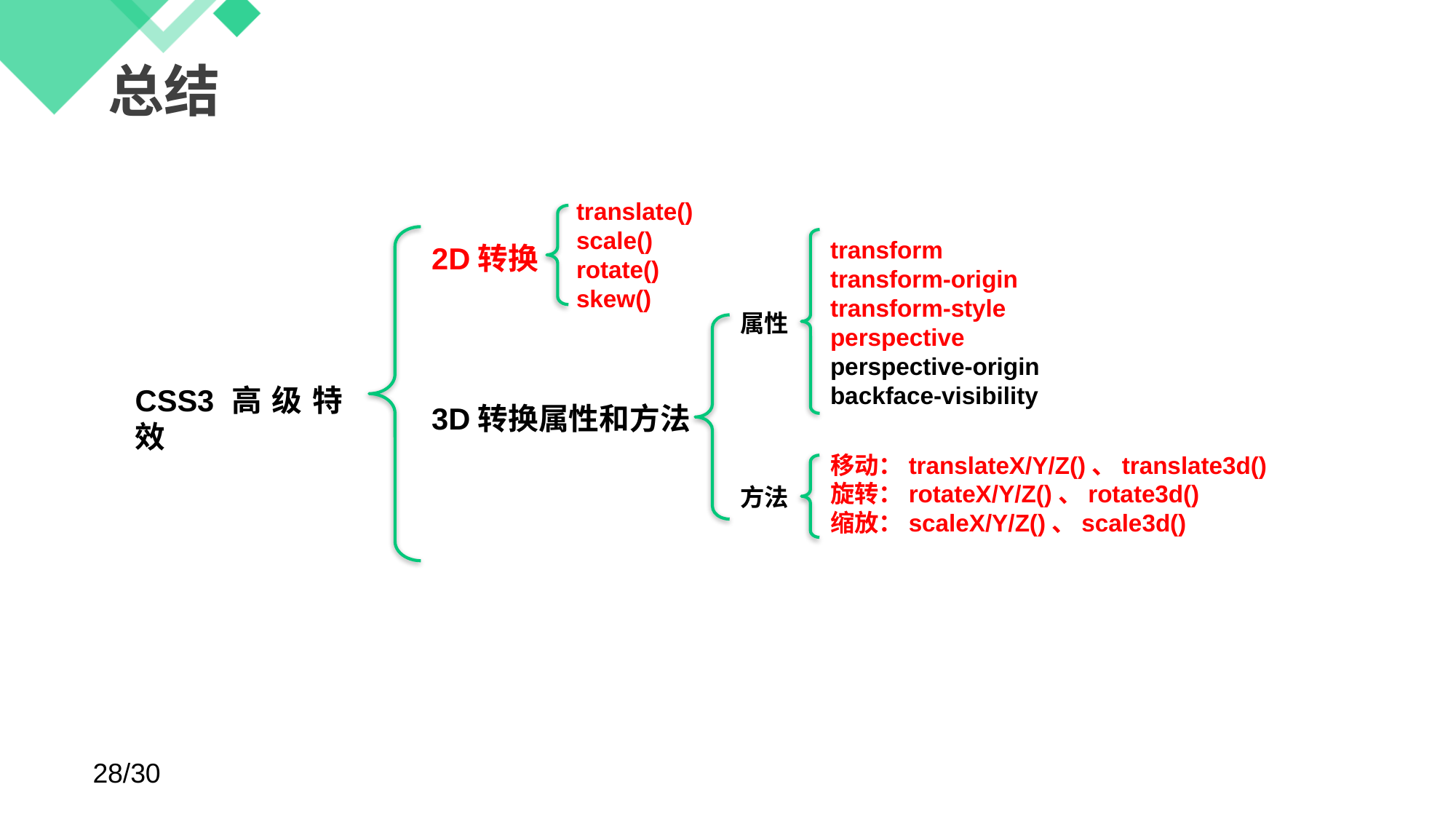

# 总结
translate()
scale()
rotate()
skew()

CSS3高级特效

transform
transform-origin
transform-style
perspective
perspective-origin
backface-visibility
2D转换

3D转换属性和方法

属性

方法

移动：translateX/Y/Z()、translate3d()
旋转：rotateX/Y/Z()、rotate3d()
缩放：scaleX/Y/Z()、scale3d()